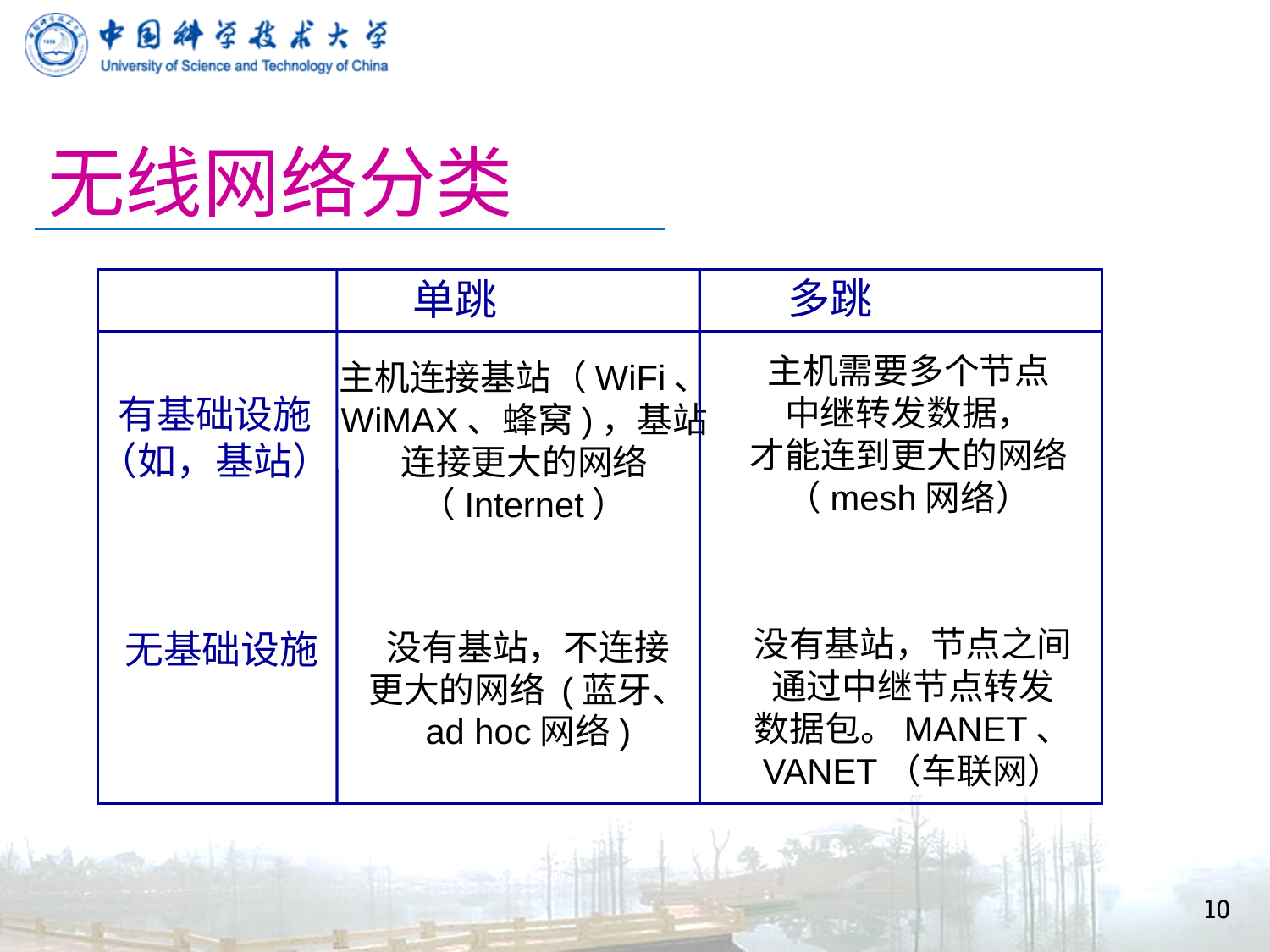

# 无线网络分类
多跳
单跳

主机需要多个节点
中继转发数据，
才能连到更大的网络
（mesh网络）
主机连接基站（WiFi、
WiMAX、蜂窝)，基站
连接更大的网络
（Internet）
有基础设施
（如，基站）
没有基站，节点之间
通过中继节点转发
数据包。MANET、
VANET（车联网）
无基础设施
没有基站，不连接
更大的网络 (蓝牙、
ad hoc网络)
10